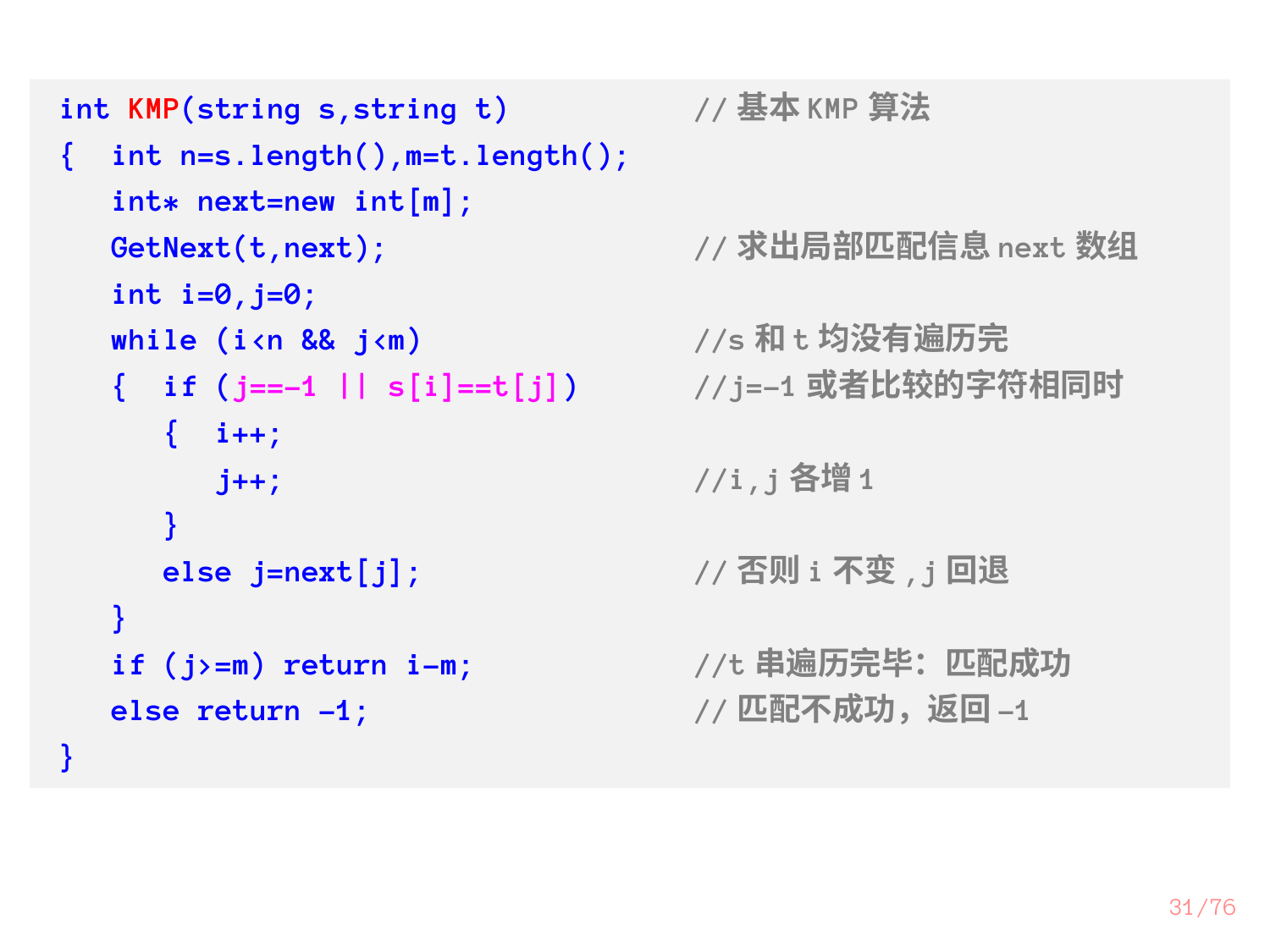

int KMP(string s,string t)		//基本KMP算法
{  int n=s.length(),m=t.length();
   int* next=new int[m];
   GetNext(t,next);			//求出局部匹配信息next数组
   int i=0,j=0;
   while (i<n && j<m)			//s和t均没有遍历完
   {  if (j==-1 || s[i]==t[j])	//j=-1或者比较的字符相同时
      {  i++;
         j++;				//i,j各增1
      }
      else j=next[j];			//否则i不变,j回退
   }
   if (j>=m) return i-m;		//t串遍历完毕：匹配成功
   else return -1;			//匹配不成功，返回-1
}
31/76